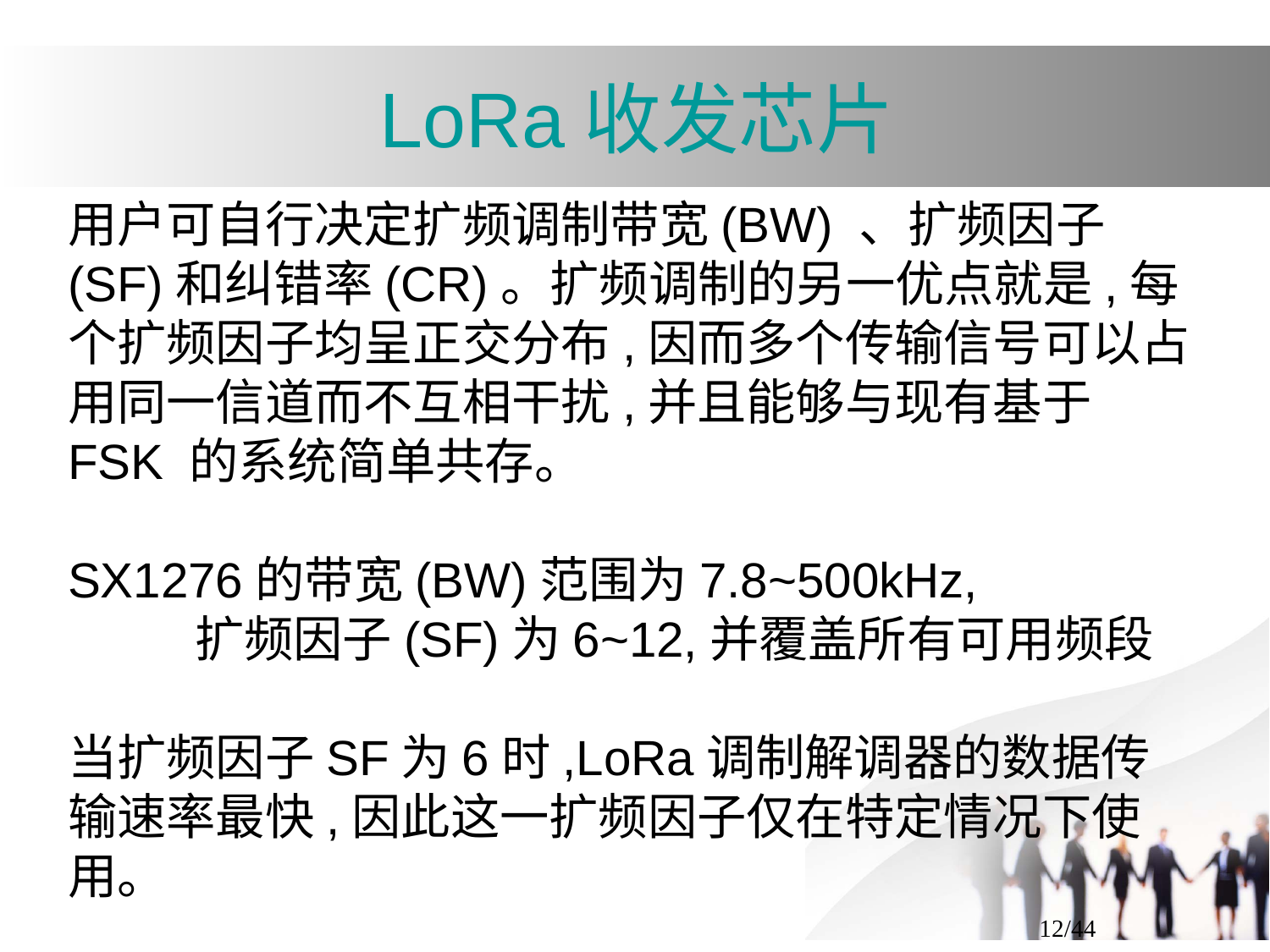

LoRa收发芯片
用户可自行决定扩频调制带宽(BW) 、扩频因子(SF)和纠错率(CR)。扩频调制的另一优点就是,每个扩频因子均呈正交分布,因而多个传输信号可以占用同一信道而不互相干扰,并且能够与现有基于 FSK 的系统简单共存。

SX1276的带宽(BW)范围为7.8~500kHz,
	扩频因子(SF)为6~12,并覆盖所有可用频段

当扩频因子SF为6时,LoRa调制解调器的数据传输速率最快,因此这一扩频因子仅在特定情况下使用。

12/44